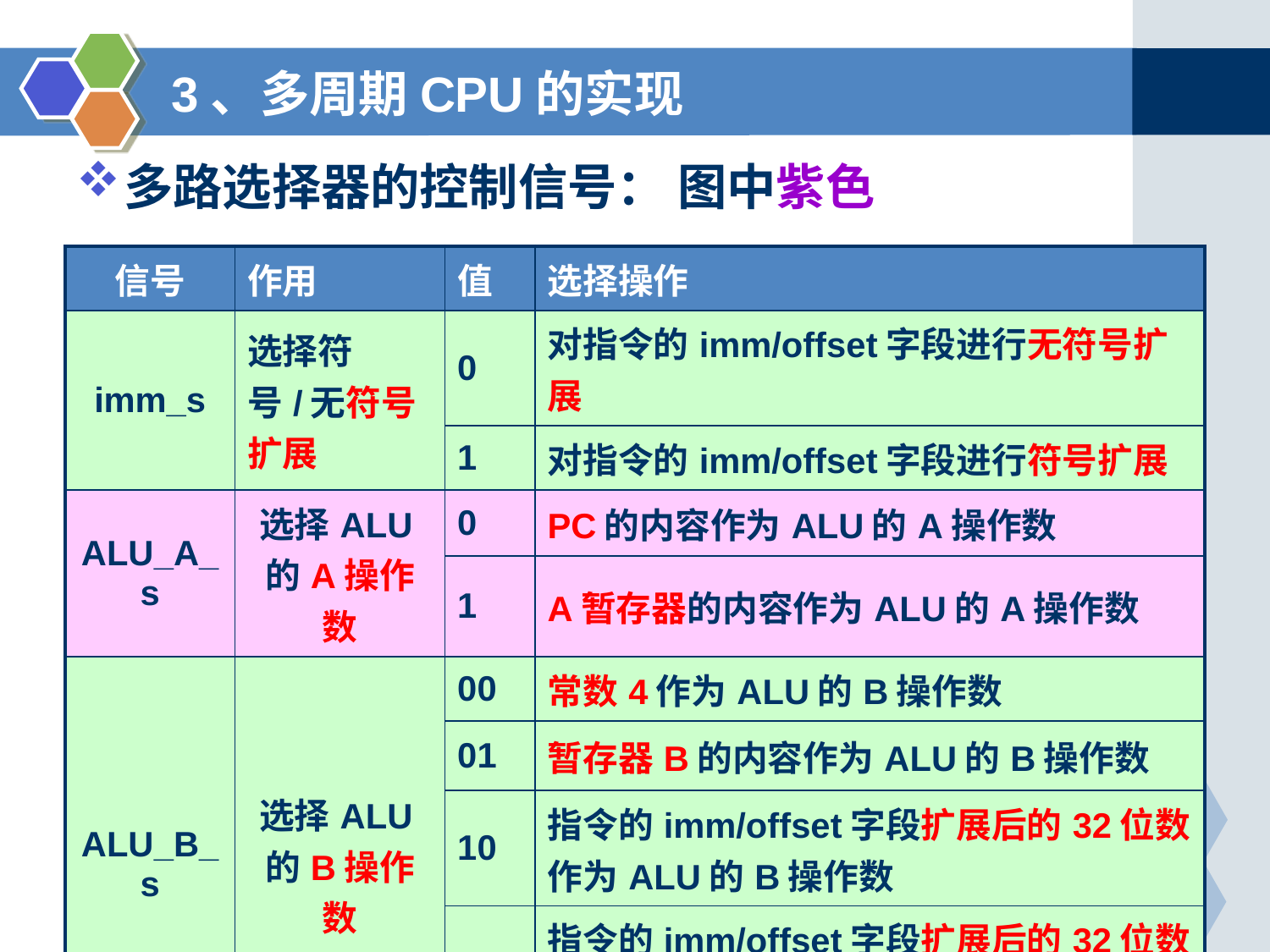

# 3、多周期CPU的实现
多路选择器的控制信号： 图中紫色
| 信号 | 作用 | 值 | 选择操作 |
| --- | --- | --- | --- |
| imm\_s | 选择符号/无符号扩展 | 0 | 对指令的imm/offset字段进行无符号扩展 |
|  |  | 1 | 对指令的imm/offset字段进行符号扩展 |
| ALU\_A\_s | 选择ALU的A操作数 | 0 | PC的内容作为ALU的A操作数 |
|  |  | 1 | A暂存器的内容作为ALU的A操作数 |
| ALU\_B\_s | 选择ALU的B操作数 | 00 | 常数4作为ALU的B操作数 |
|  |  | 01 | 暂存器B的内容作为ALU的B操作数 |
|  |  | 10 | 指令的imm/offset字段扩展后的32位数作为ALU的B操作数 |
|  |  | 11 | 指令的imm/offset字段扩展后的32位数又左移2为得到的数作为ALU的B操作数 |
55